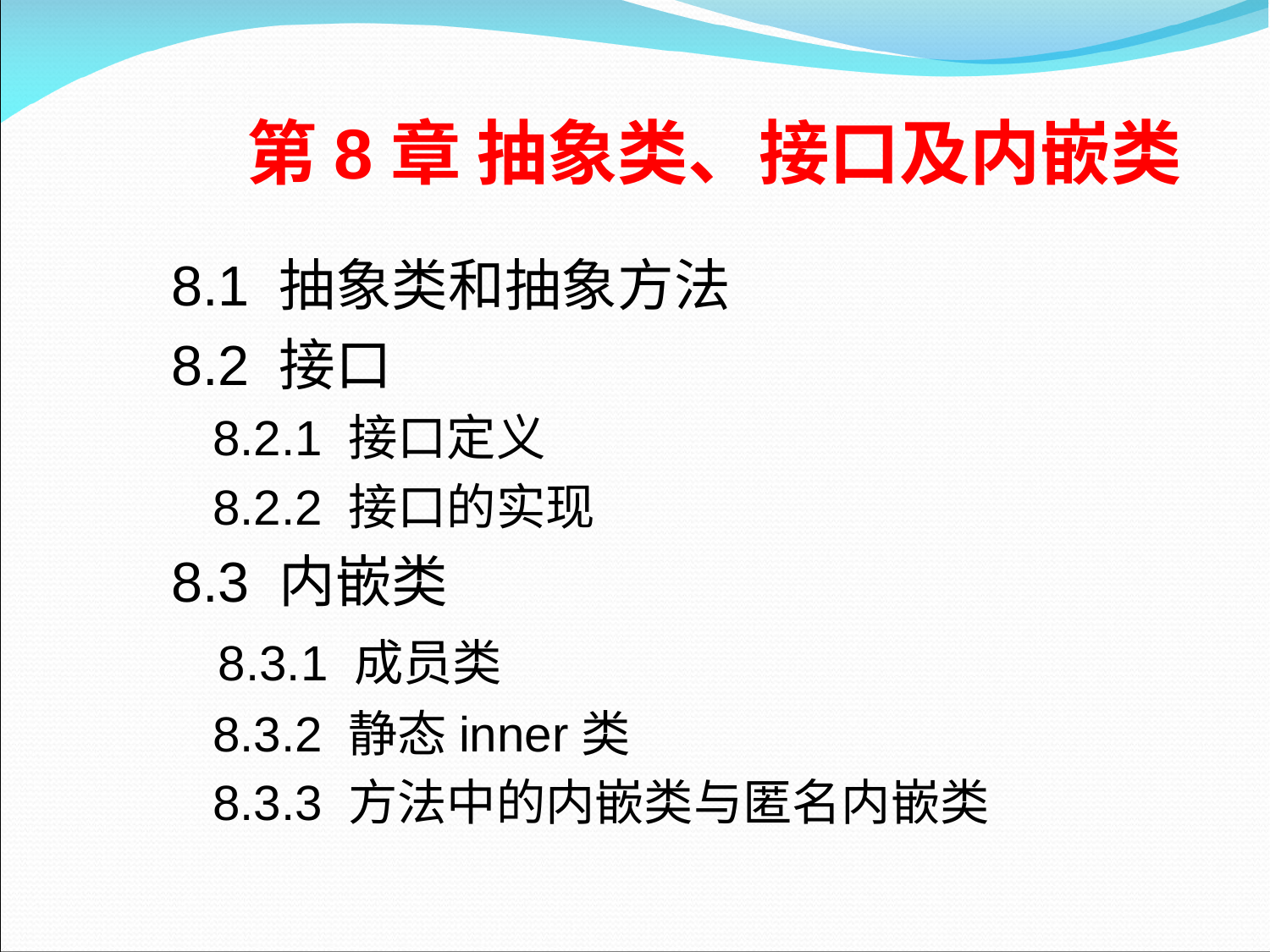

# 第8章 抽象类、接口及内嵌类
8.1 抽象类和抽象方法
8.2 接口
   8.2.1 接口定义
   8.2.2 接口的实现
8.3 内嵌类
   8.3.1 成员类
   8.3.2 静态inner类
   8.3.3 方法中的内嵌类与匿名内嵌类